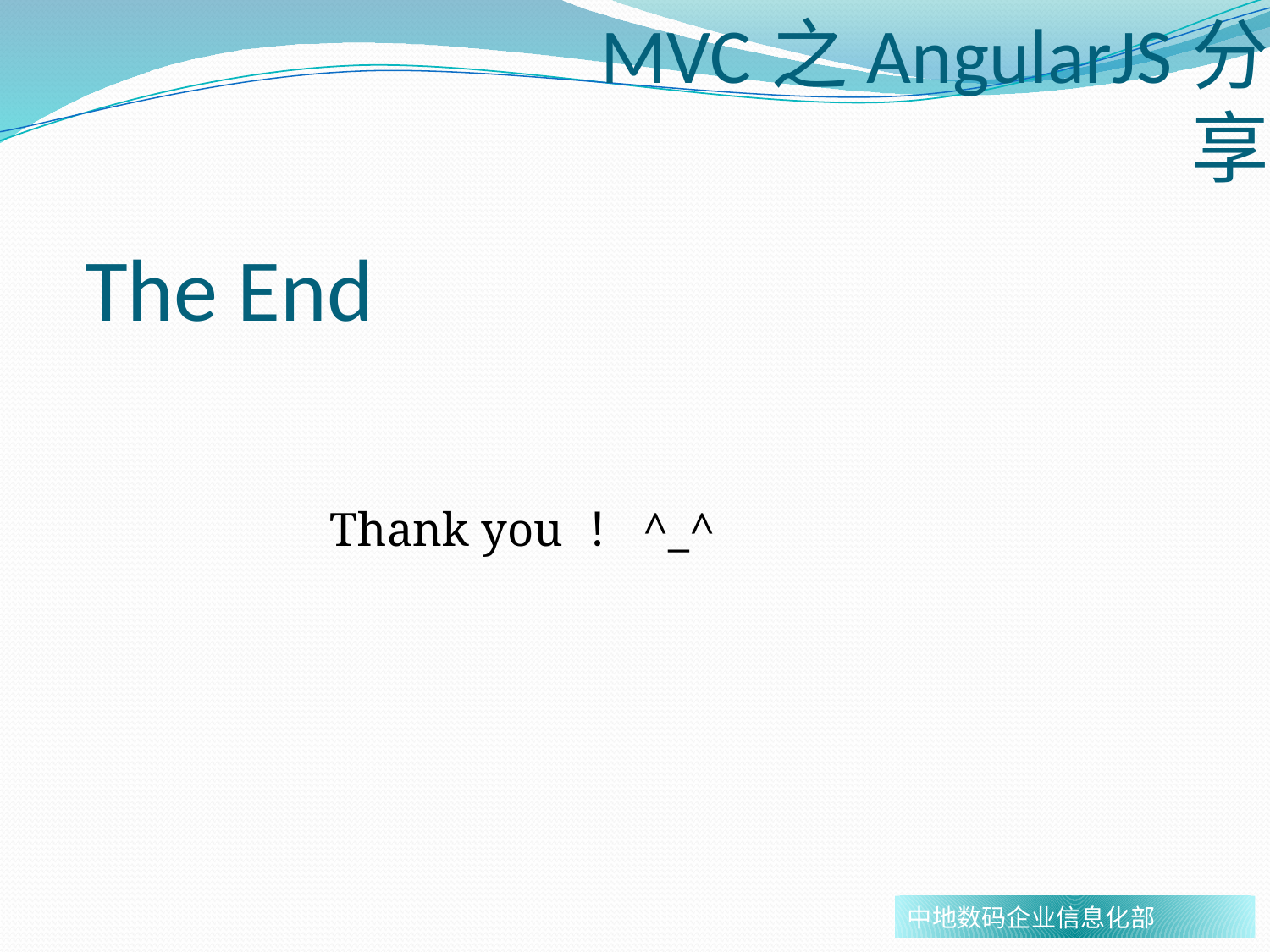

# MVC之AngularJS分享
The End

		Thank you ！^_^

中地数码企业信息化部